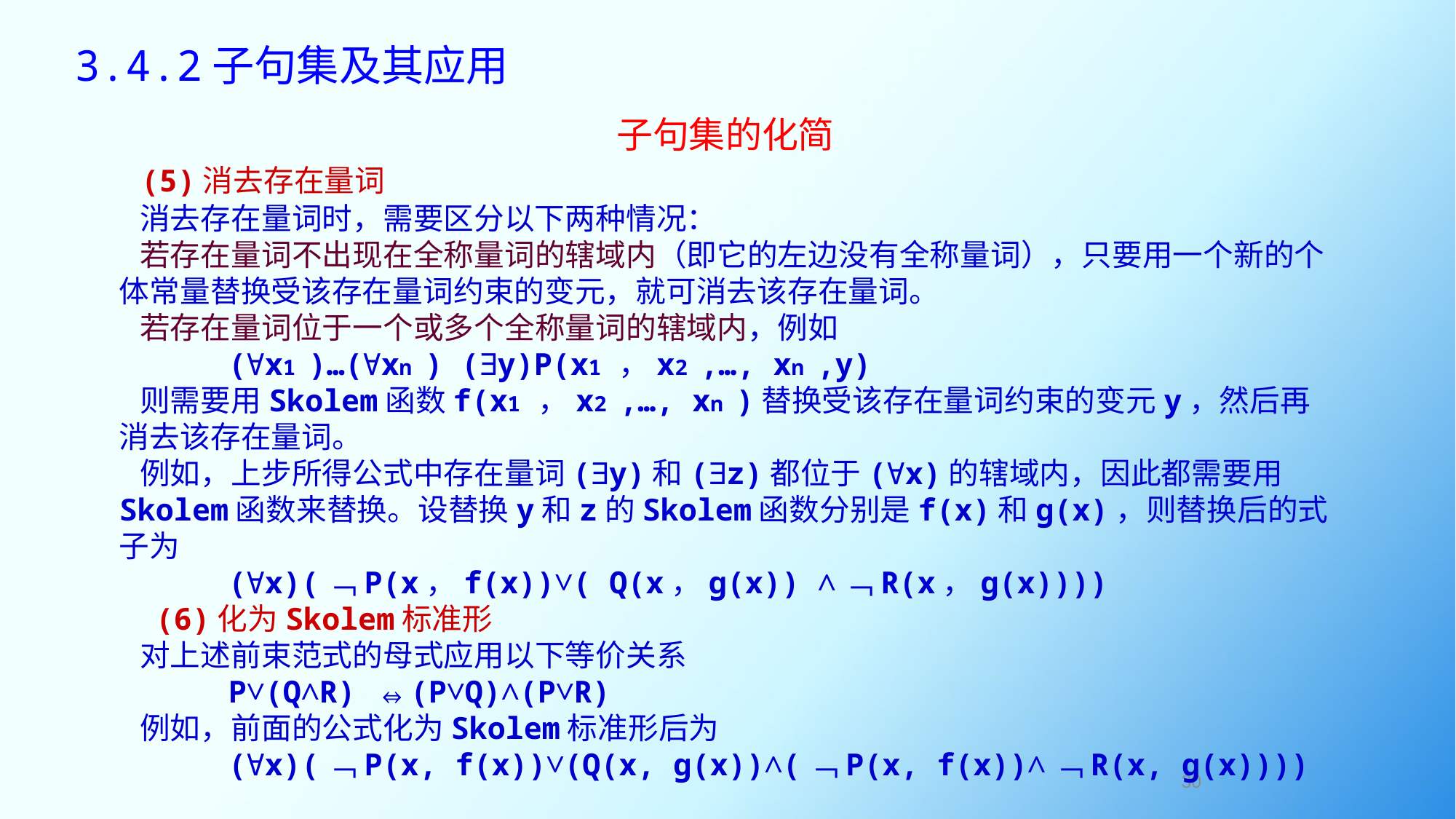

# 3.4.2子句集及其应用
子句集的化简
 (5)消去存在量词
  消去存在量词时，需要区分以下两种情况：
  若存在量词不出现在全称量词的辖域内（即它的左边没有全称量词），只要用一个新的个体常量替换受该存在量词约束的变元，就可消去该存在量词。
  若存在量词位于一个或多个全称量词的辖域内，例如
	(∀x1 )…(∀xn ) (∃y)P(x1 ，x2 ,…, xn ,y)
  则需要用Skolem函数f(x1 ，x2 ,…, xn )替换受该存在量词约束的变元y，然后再消去该存在量词。
  例如，上步所得公式中存在量词(∃y)和(∃z)都位于(∀x)的辖域内，因此都需要用Skolem函数来替换。设替换y和z的Skolem函数分别是f(x)和g(x)，则替换后的式子为
	(∀x)(﹁P(x，f(x))∨( Q(x，g(x)) ∧﹁R(x，g(x))))
  (6)化为Skolem标准形
  对上述前束范式的母式应用以下等价关系
	P∨(Q∧R) ⇔(P∨Q)∧(P∨R)
  例如，前面的公式化为Skolem标准形后为
	(∀x)(﹁P(x, f(x))∨(Q(x, g(x))∧(﹁P(x, f(x))∧﹁R(x, g(x))))
30